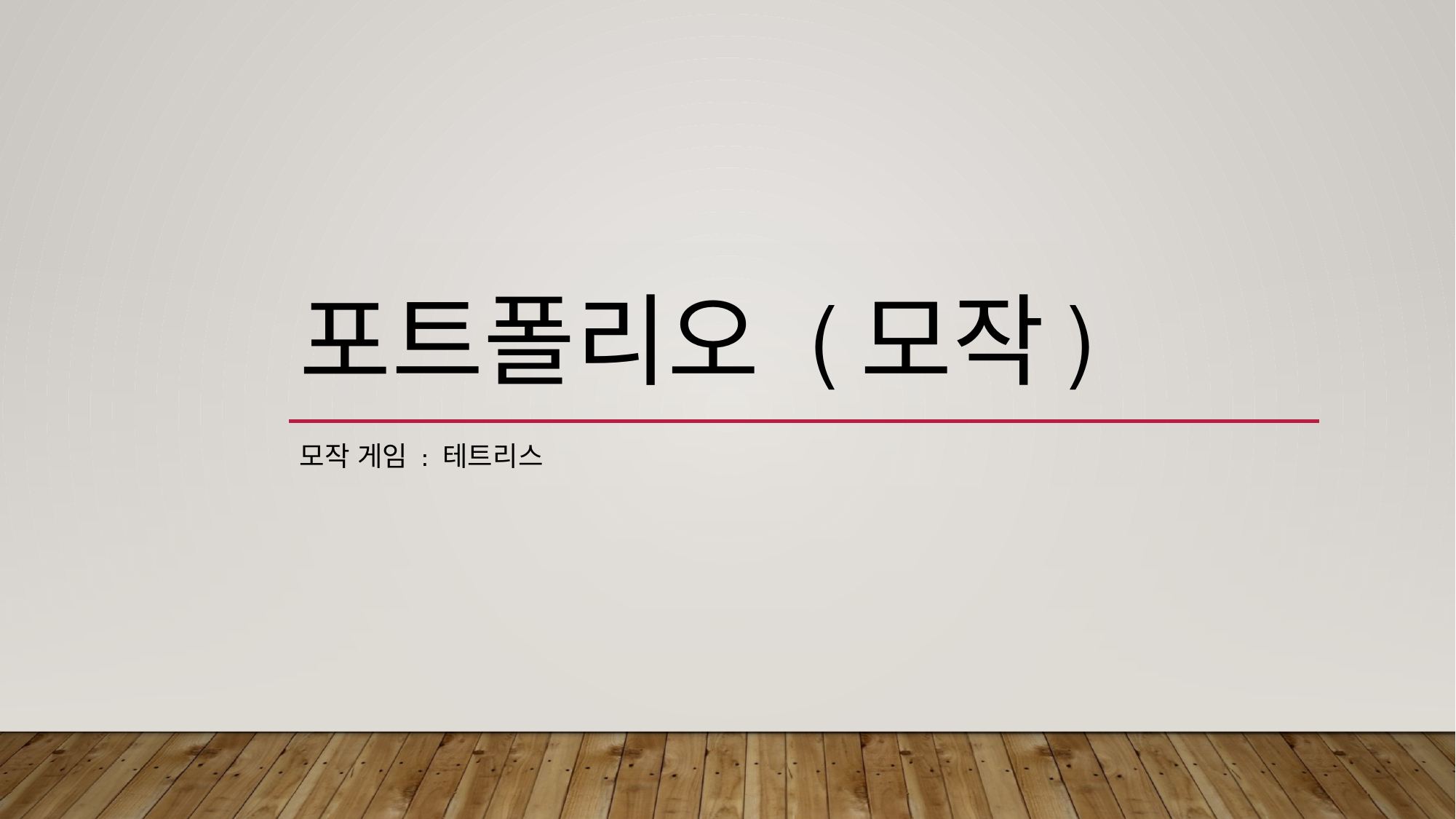

# 포트폴리오 (모작)
모작 게임 : 테트리스